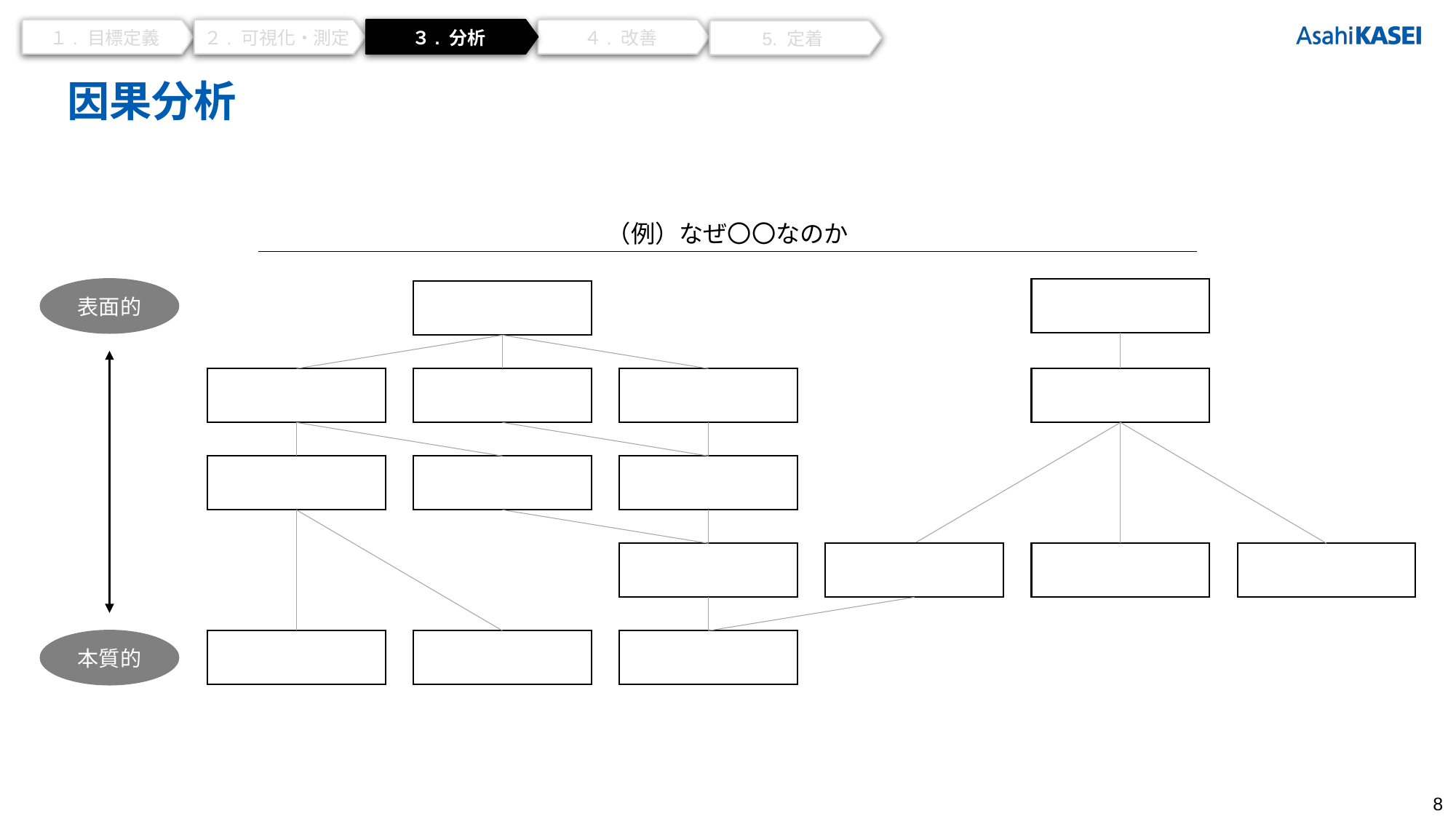

１. 目標定義
２. 可視化・測定
３. 分析
４. 改善
5. 定着
# 因果分析

（例）なぜ〇〇なのか
表面的

本質的
8